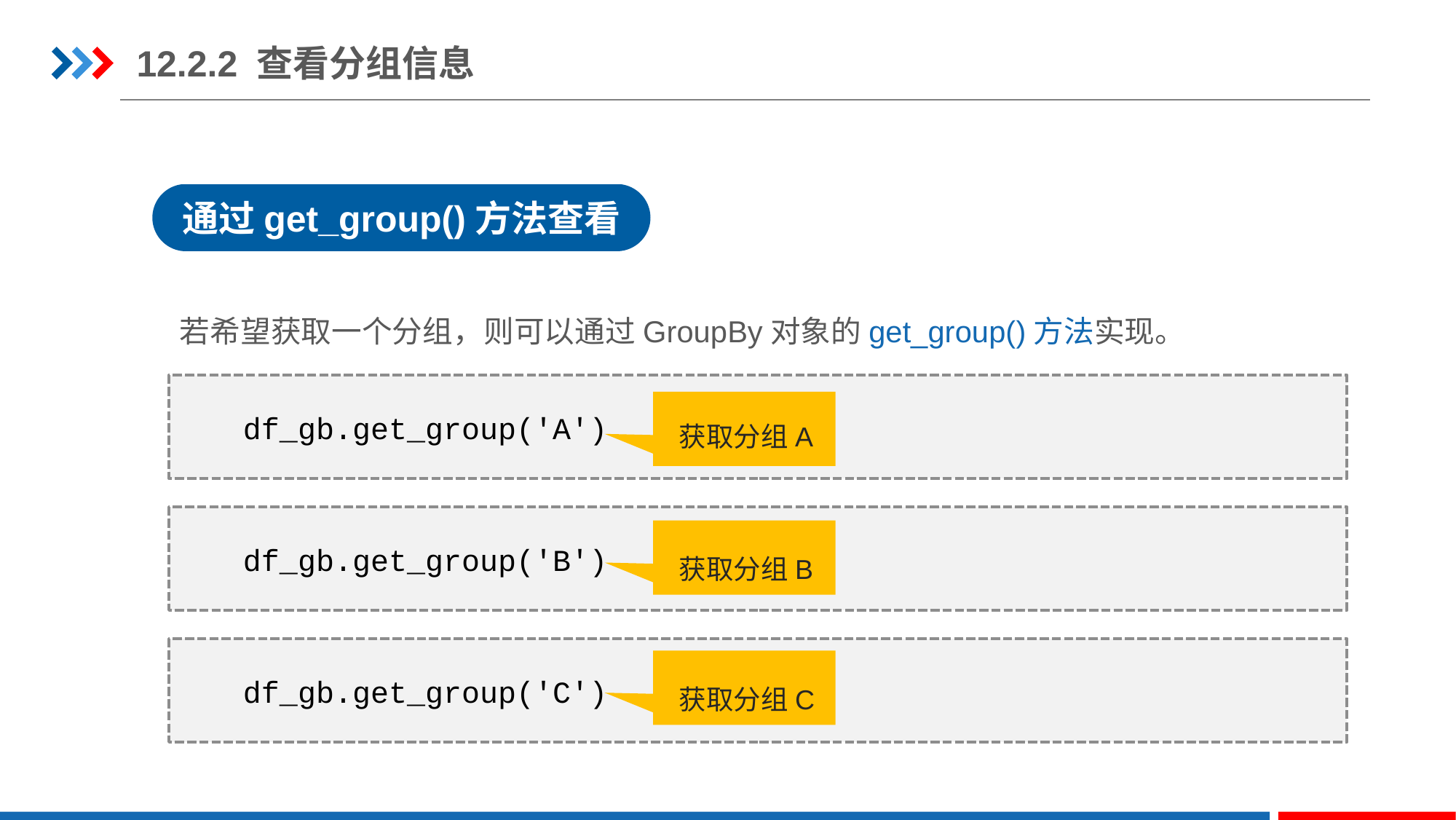

12.2.2 查看分组信息
通过get_group()方法查看
若希望获取一个分组，则可以通过GroupBy对象的get_group()方法实现。

获取分组A
df_gb.get_group('A')

获取分组B
df_gb.get_group('B')

获取分组C
df_gb.get_group('C')